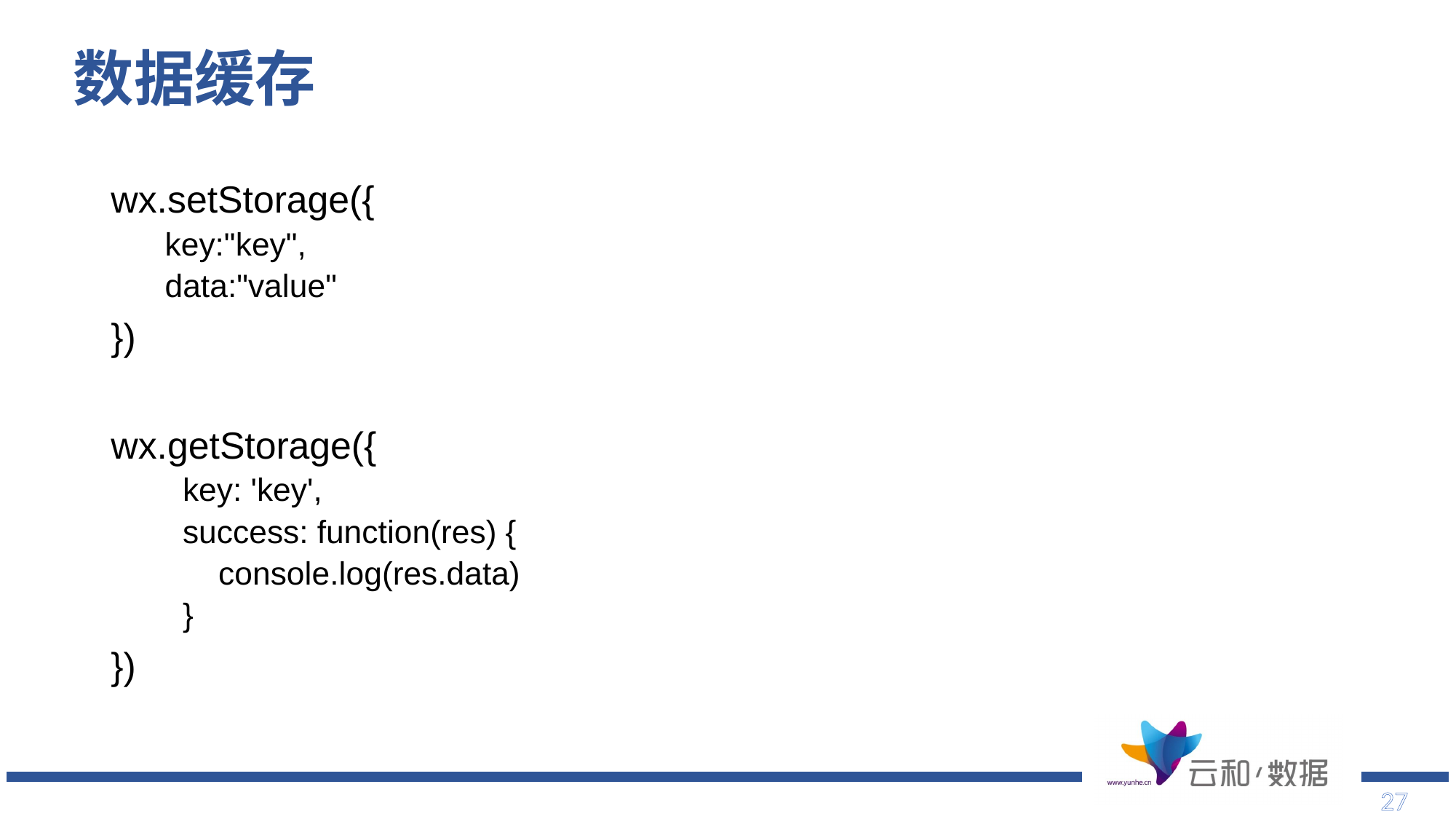

# 数据缓存
wx.setStorage({
key:"key",
data:"value"
})

wx.getStorage({
  key: 'key',
  success: function(res) {
      console.log(res.data)
  }
})